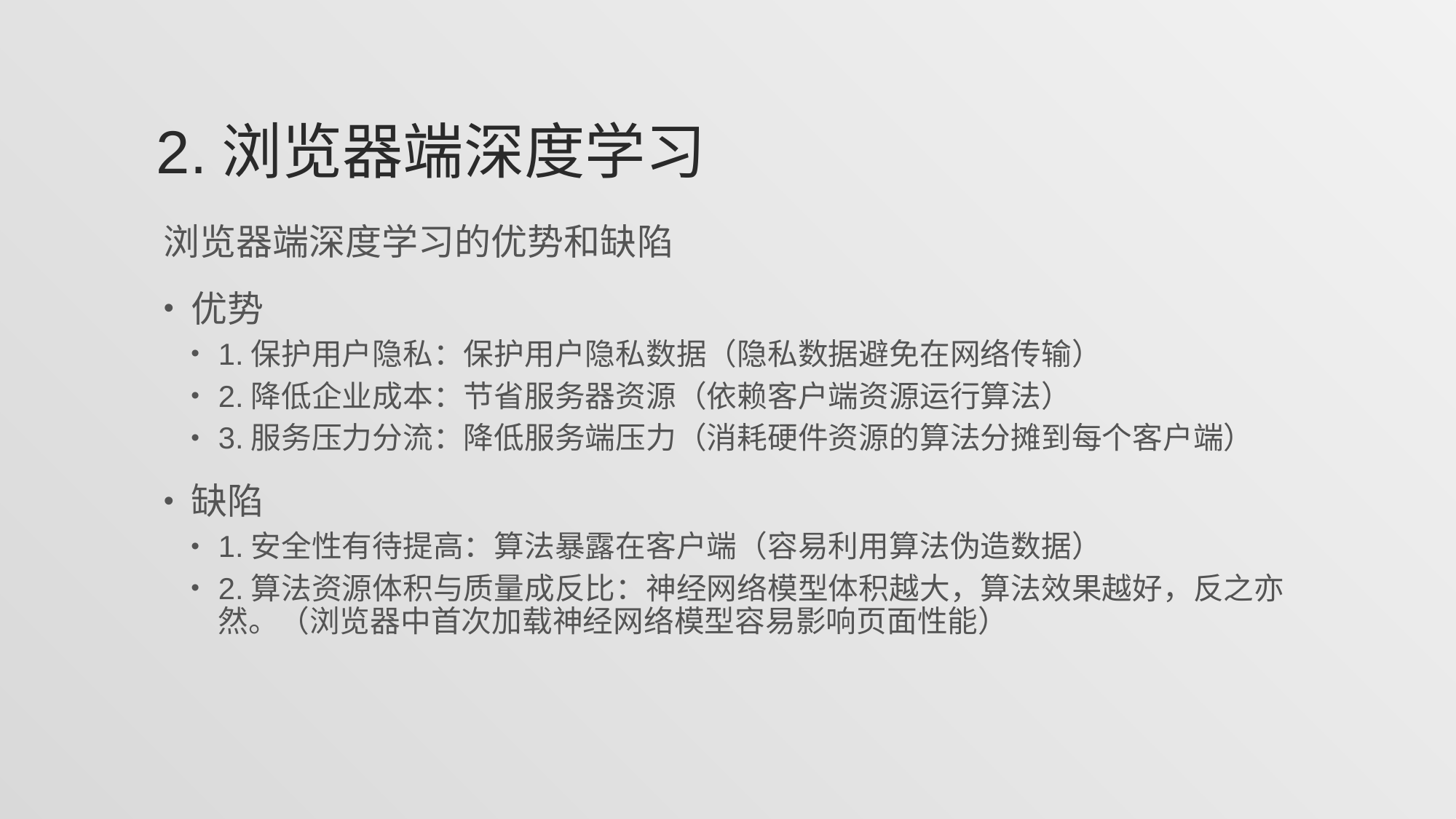

# 2.浏览器端深度学习
浏览器端深度学习的优势和缺陷
优势
1.保护用户隐私：保护用户隐私数据（隐私数据避免在网络传输）
2.降低企业成本：节省服务器资源（依赖客户端资源运行算法）
3.服务压力分流：降低服务端压力（消耗硬件资源的算法分摊到每个客户端）
缺陷
1.安全性有待提高：算法暴露在客户端（容易利用算法伪造数据）
2.算法资源体积与质量成反比：神经网络模型体积越大，算法效果越好，反之亦然。（浏览器中首次加载神经网络模型容易影响页面性能）